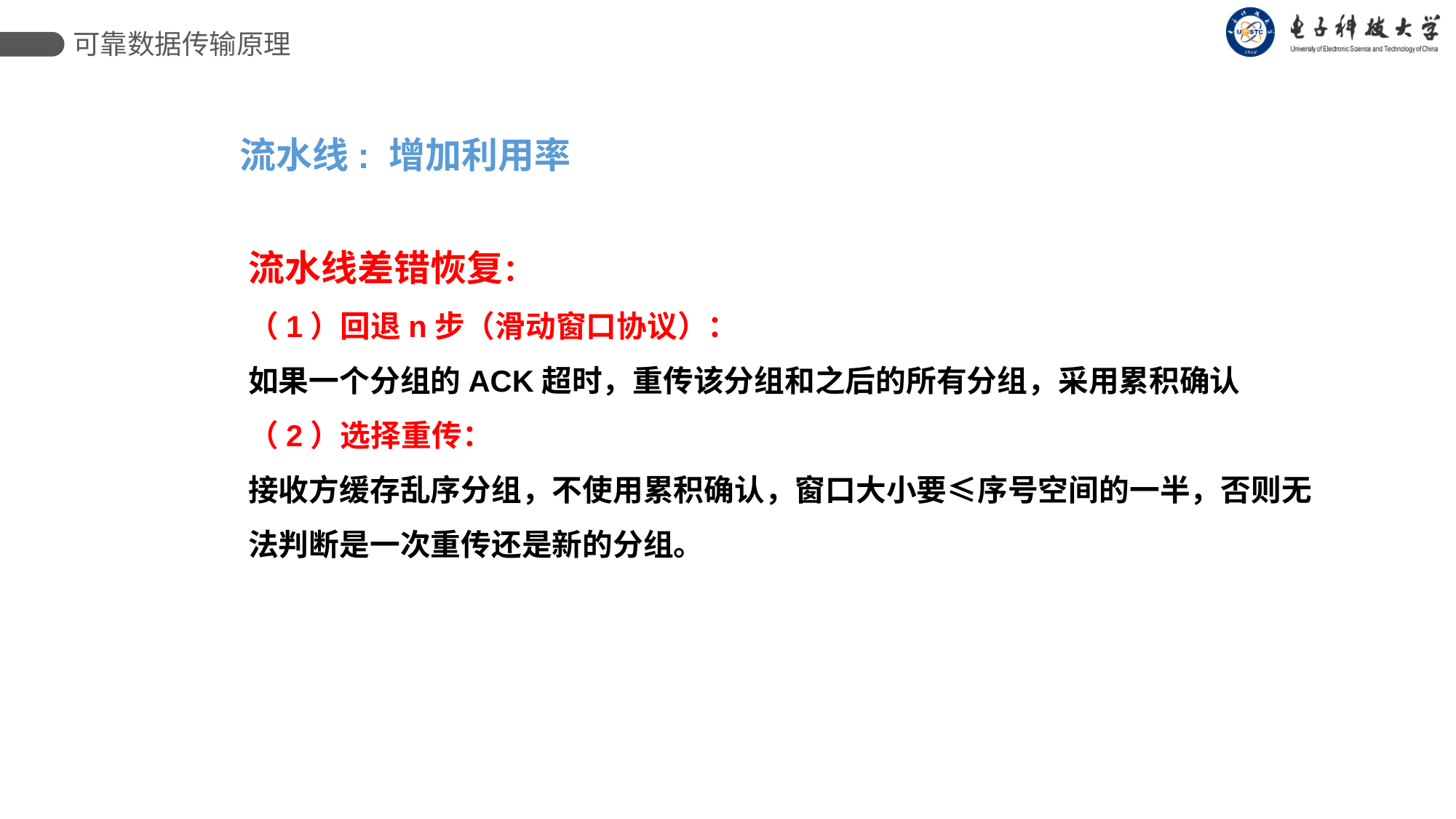

可靠数据传输原理

流水线: 增加利用率
流水线差错恢复：
（1）回退n步（滑动窗口协议）：
如果一个分组的ACK超时，重传该分组和之后的所有分组，采用累积确认
（2）选择重传：
接收方缓存乱序分组，不使用累积确认，窗口大小要≤序号空间的一半，否则无法判断是一次重传还是新的分组。